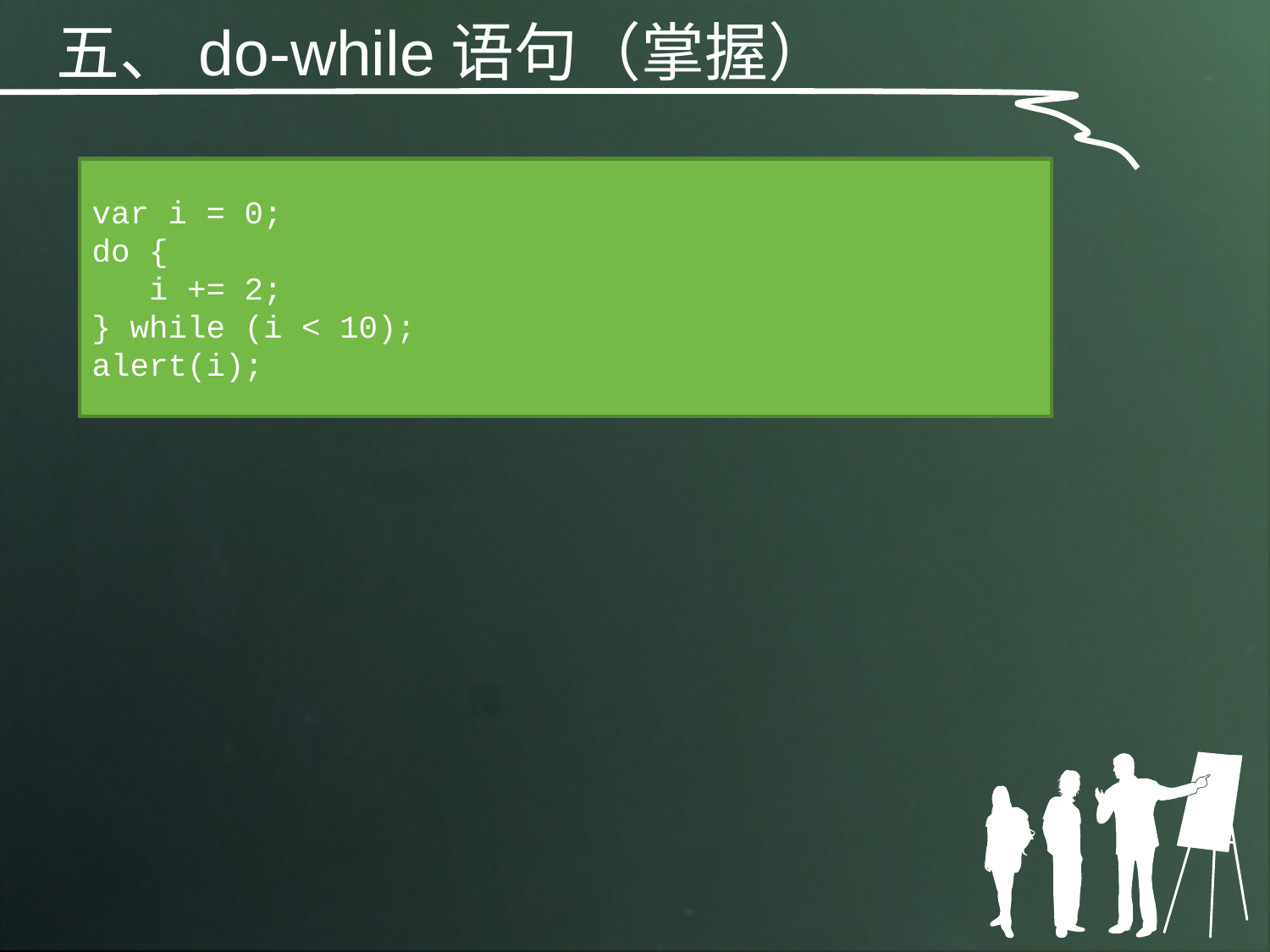

五、do-while语句（掌握）

var i = 0;
do {
   i += 2;
} while (i < 10);
alert(i);